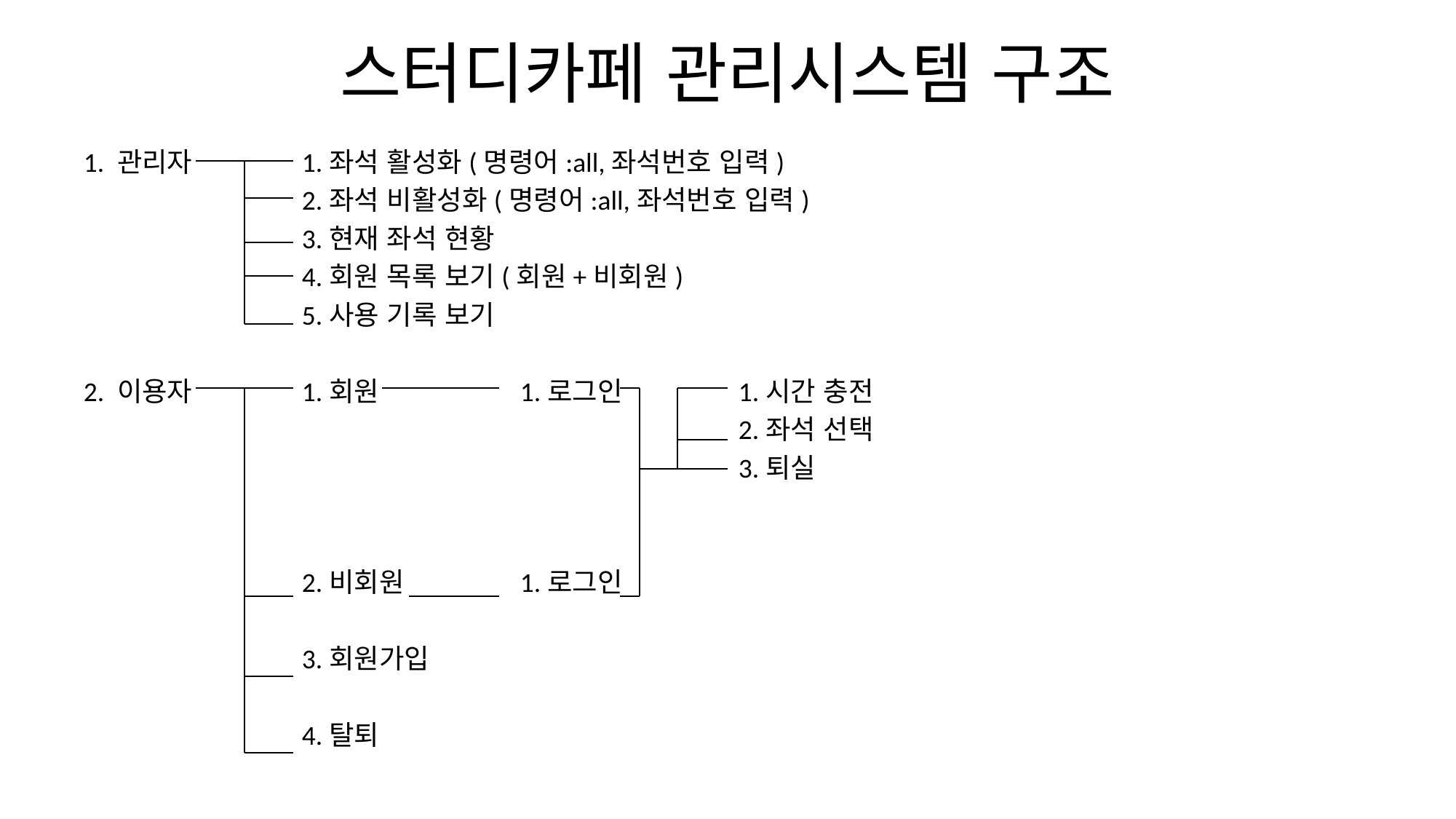

# 스터디카페 관리시스템 구조
1. 관리자		1.좌석 활성화(명령어:all,좌석번호 입력)
		2.좌석 비활성화(명령어:all,좌석번호 입력)
		3.현재 좌석 현황
		4.회원 목록 보기(회원+비회원)
		5.사용 기록 보기

2. 이용자		1.회원		1.로그인		1.시간 충전
						2.좌석 선택
						3.퇴실

		2.비회원		1.로그인

		3.회원가입

		4.탈퇴